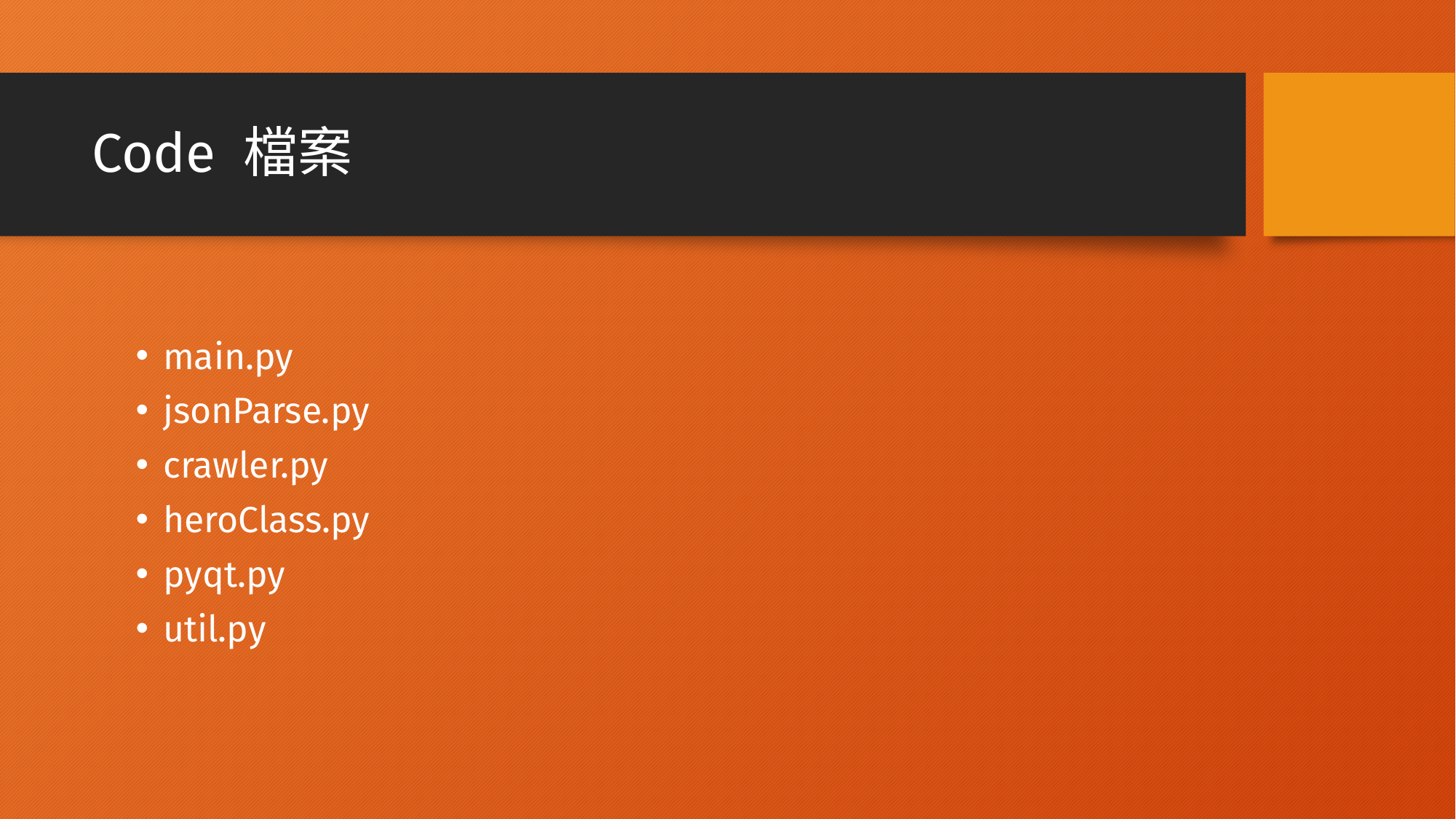

# Code 檔案

main.py
jsonParse.py
crawler.py
heroClass.py
pyqt.py
util.py